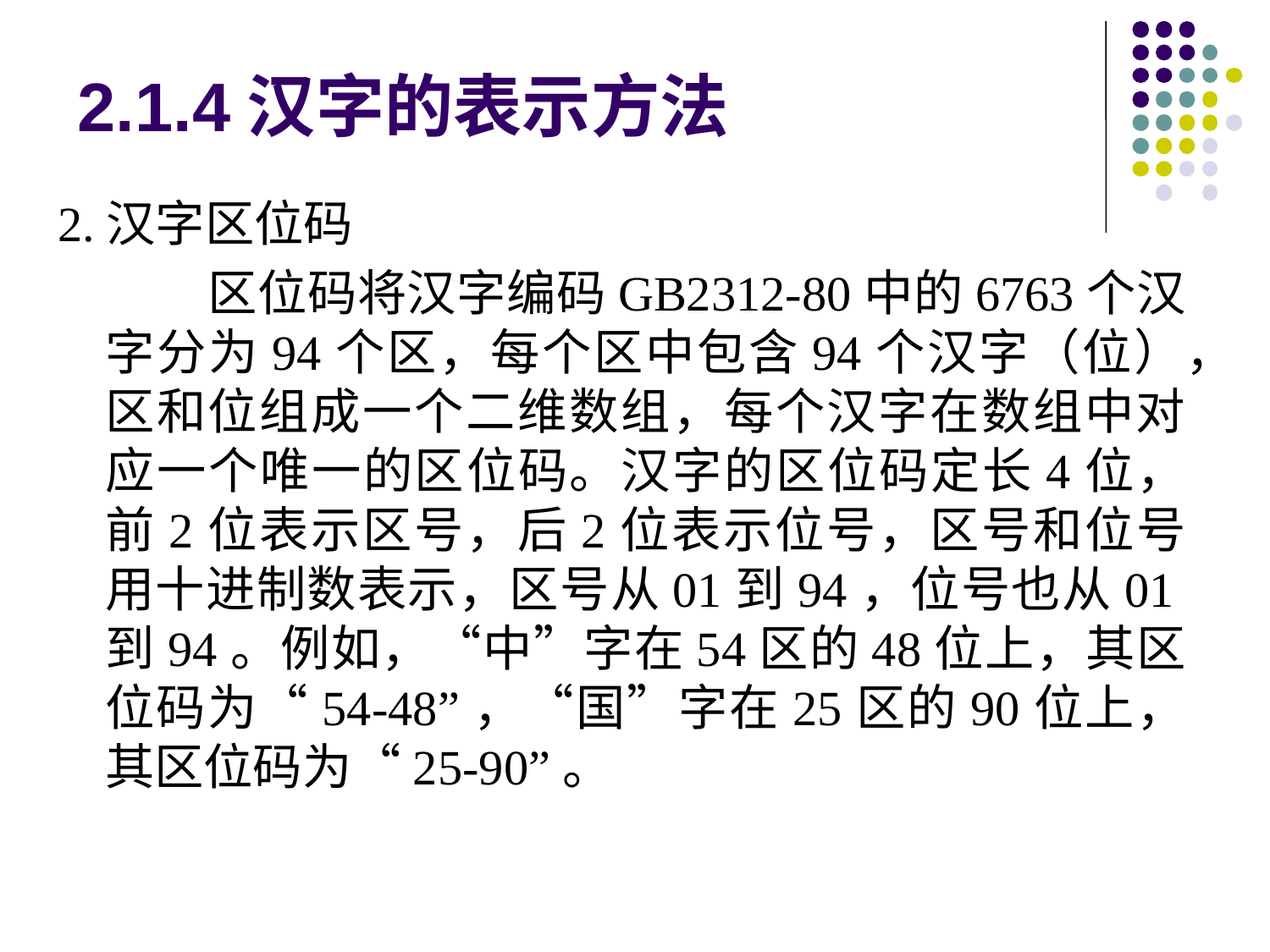

2.1.4汉字的表示方法
2.汉字区位码
            区位码将汉字编码GB2312-80中的6763个汉字分为94个区，每个区中包含94个汉字（位），区和位组成一个二维数组，每个汉字在数组中对应一个唯一的区位码。汉字的区位码定长4位，前2位表示区号，后2位表示位号，区号和位号用十进制数表示，区号从01到94，位号也从01到94。例如，“中”字在54区的48位上，其区位码为“54-48”，“国”字在25区的90位上，其区位码为“25-90”。
52